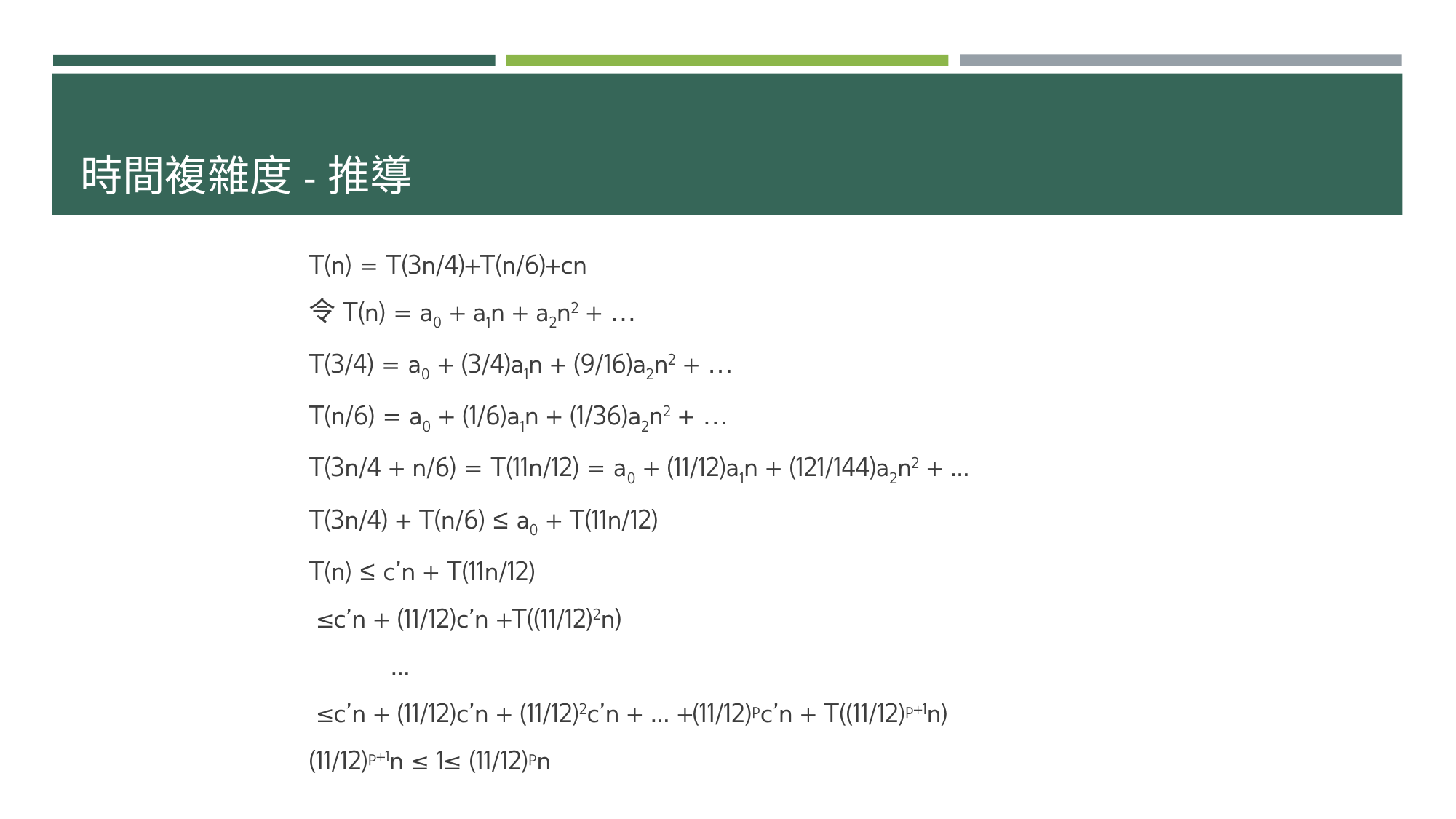

# 時間複雜度-推導
T(n) = T(3n/4)+T(n/6)+cn
令T(n) = a0 + a1n + a2n2 + …
T(3/4) = a0 + (3/4)a1n + (9/16)a2n2 + …
T(n/6) = a0 + (1/6)a1n + (1/36)a2n2 + …
T(3n/4 + n/6) = T(11n/12) = a0 + (11/12)a1n + (121/144)a2n2 + …
T(3n/4) + T(n/6) ≤ a0 + T(11n/12)
T(n) ≤ c’n + T(11n/12)
 ≤c’n + (11/12)c’n +T((11/12)2n)
          …
 ≤c’n + (11/12)c’n + (11/12)2c’n + … +(11/12)pc’n + T((11/12)p+1n)
(11/12)p+1n ≤ 1≤ (11/12)pn